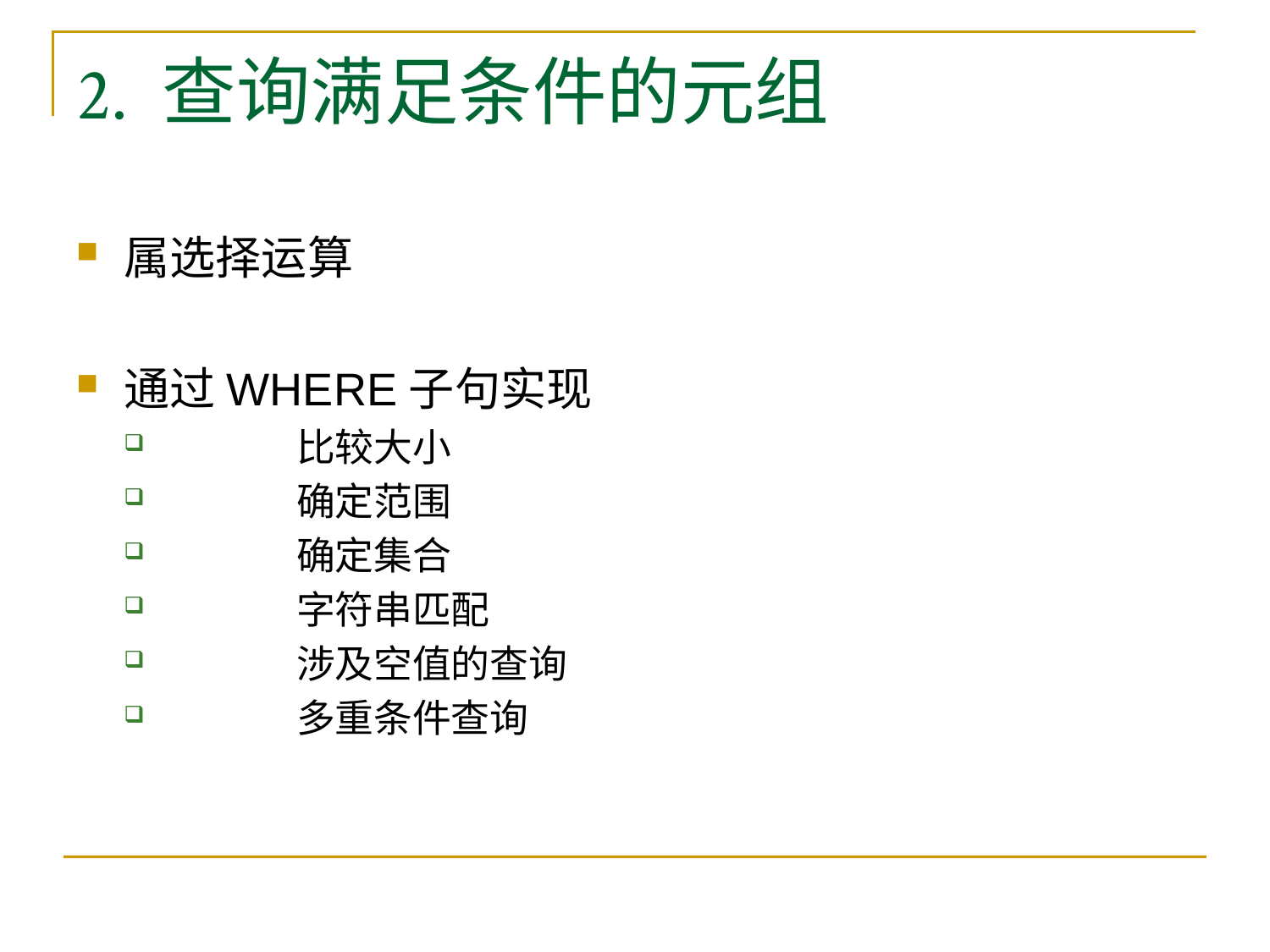

# 2. 查询满足条件的元组
属选择运算

通过WHERE子句实现
 	比较大小
 	确定范围
 	确定集合
 	字符串匹配
 	涉及空值的查询
 	多重条件查询